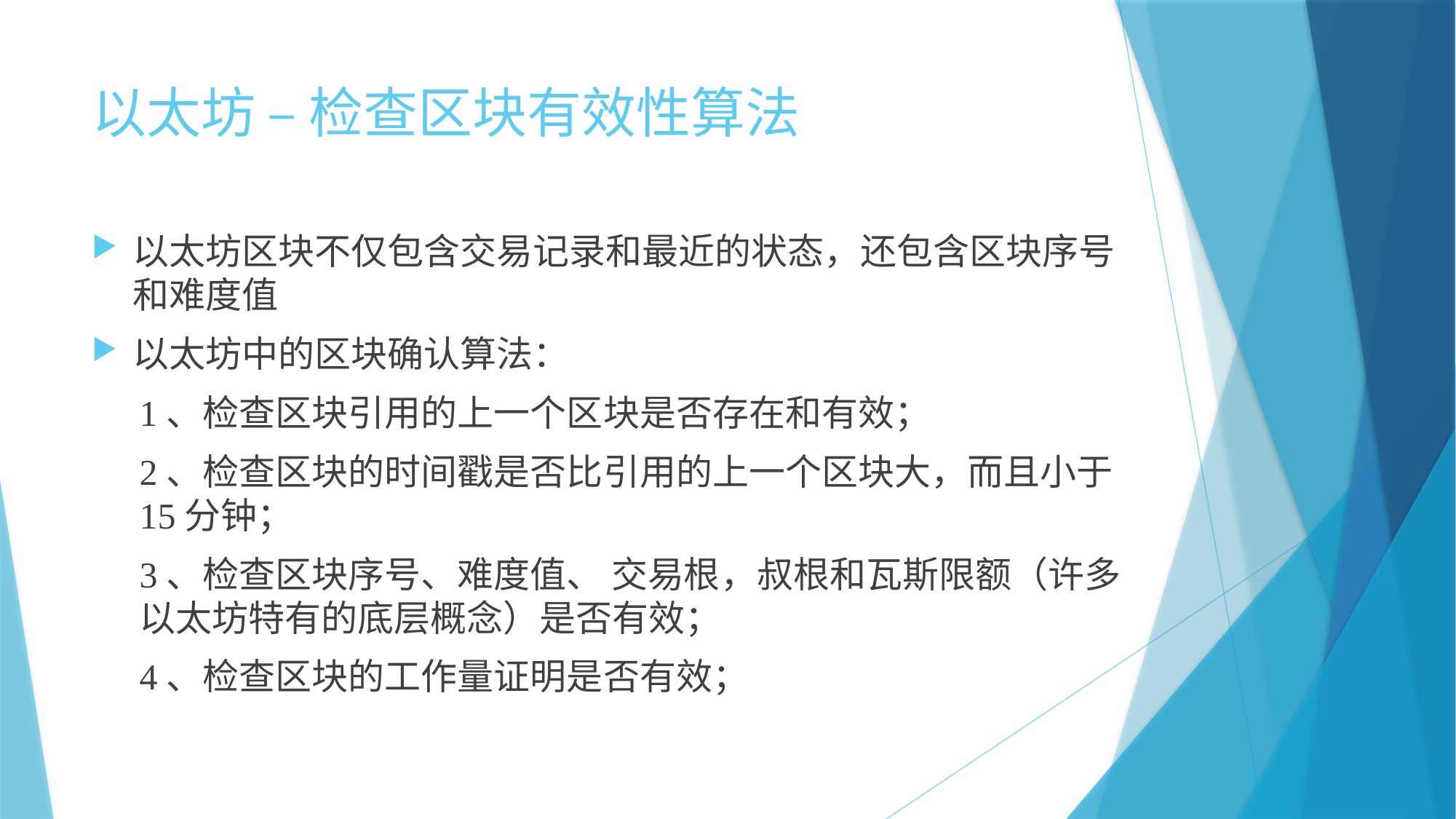

# 以太坊 – 检查区块有效性算法
以太坊区块不仅包含交易记录和最近的状态，还包含区块序号和难度值
以太坊中的区块确认算法：
1、检查区块引用的上一个区块是否存在和有效；
2、检查区块的时间戳是否比引用的上一个区块大，而且小于15分钟；
3、检查区块序号、难度值、 交易根，叔根和瓦斯限额（许多以太坊特有的底层概念）是否有效；
4、检查区块的工作量证明是否有效；